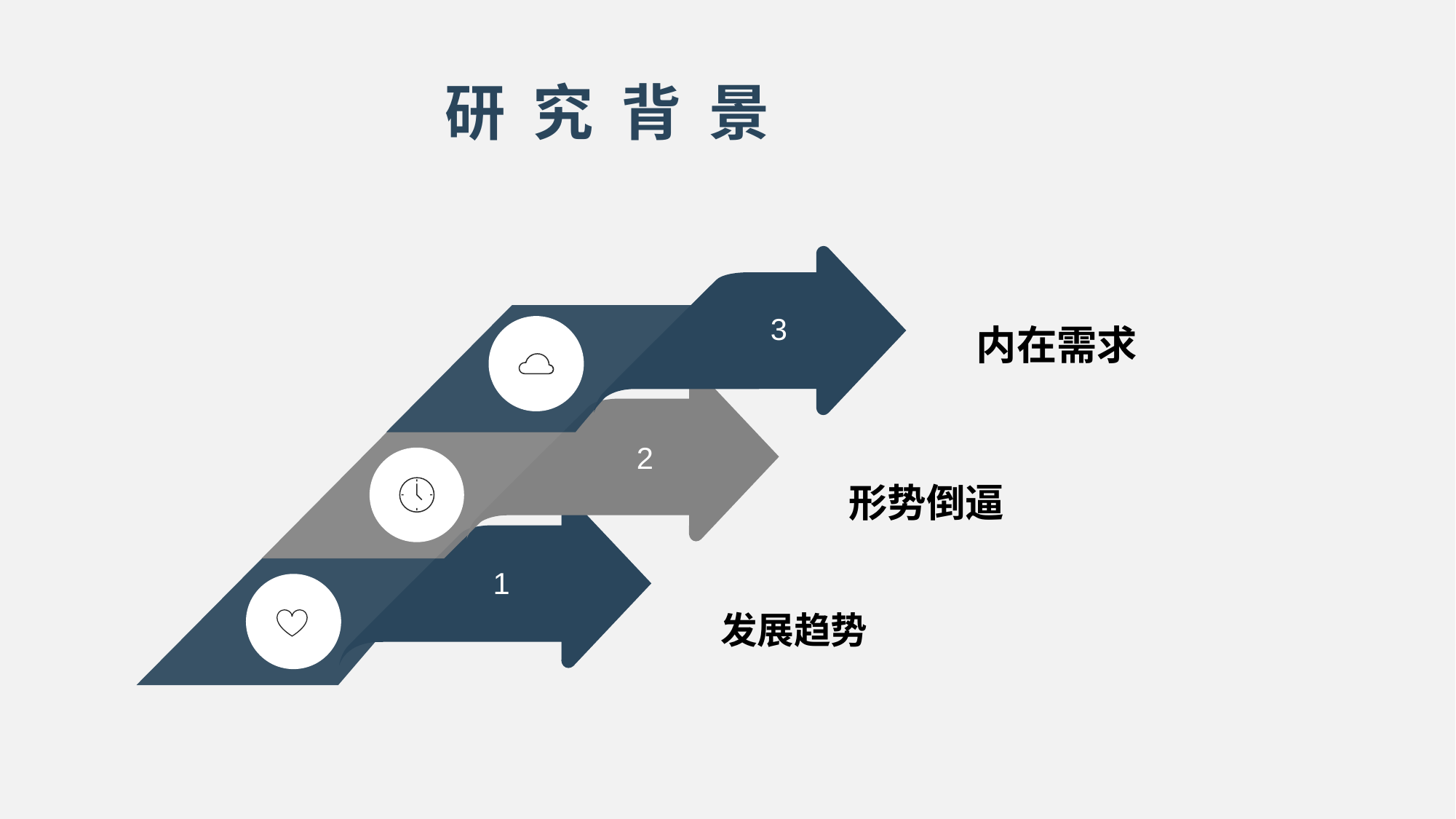

研  究  背  景

3

内在需求

2

形势倒逼

1

发展趋势